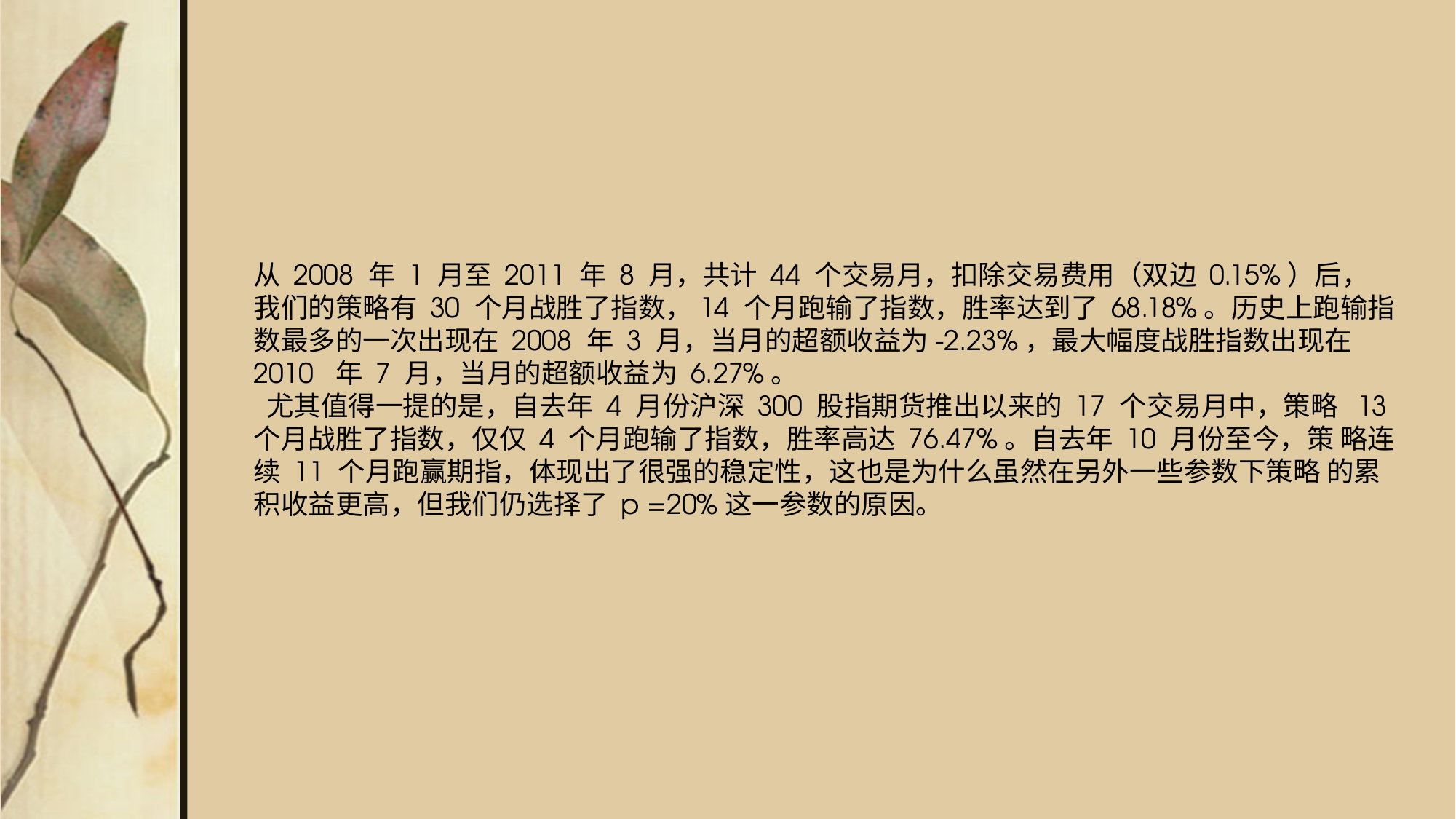

从 2008 年 1 月至 2011 年 8 月，共计 44 个交易月，扣除交易费用（双边 0.15%）后，  我们的策略有 30 个月战胜了指数，14 个月跑输了指数，胜率达到了 68.18%。历史上跑输指 数最多的一次出现在 2008 年 3 月，当月的超额收益为-2.23%，最大幅度战胜指数出现在 2010  年 7 月，当月的超额收益为 6.27%。
 尤其值得一提的是，自去年 4 月份沪深 300 股指期货推出以来的 17 个交易月中，策略  13 个月战胜了指数，仅仅 4 个月跑输了指数，胜率高达 76.47%。自去年 10 月份至今，策 略连续 11 个月跑赢期指，体现出了很强的稳定性，这也是为什么虽然在另外一些参数下策略 的累积收益更高，但我们仍选择了 p =20%这一参数的原因。